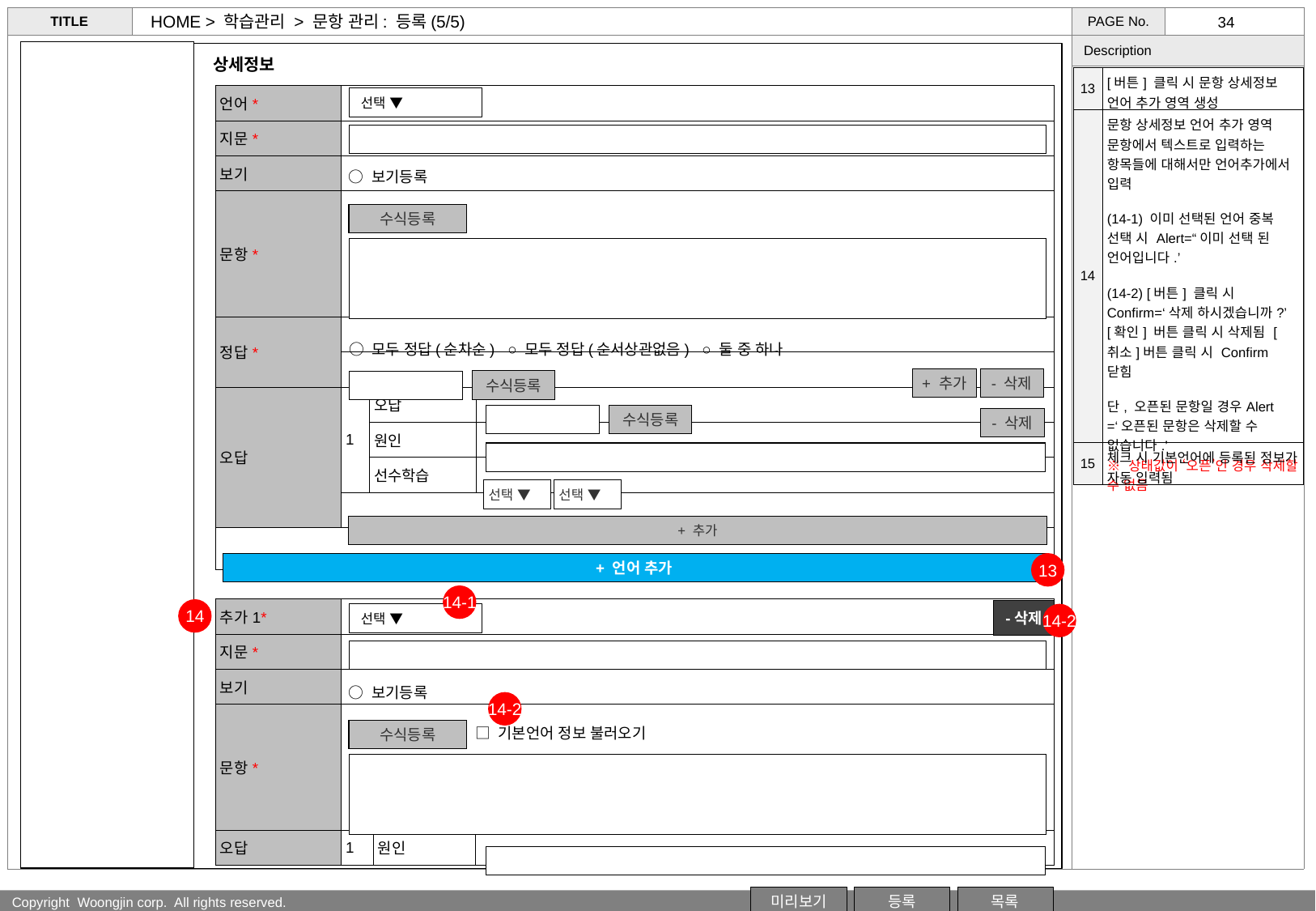

HOME > 학습관리 > 문항 관리: 등록(5/5)

상세정보
| 13 | [버튼] 클릭 시 문항 상세정보 언어 추가 영역 생성 |
| --- | --- |
| 14 | 문항 상세정보 언어 추가 영역 문항에서 텍스트로 입력하는 항목들에 대해서만 언어추가에서 입력 (14-1) 이미 선택된 언어 중복 선택 시 Alert=“이미 선택 된 언어입니다.’ (14-2) [버튼] 클릭 시 Confirm=‘삭제 하시겠습니까?’ [확인] 버튼 클릭 시 삭제됨 [취소]버튼 클릭 시 Confirm 닫힘 단, 오픈된 문항일 경우Alert =‘오픈된 문항은 삭제할 수 없습니다.’ ※ 상태값이 ‘오픈’인 경우 삭제할 수 없음 |
| 15 | 체크 시 기본언어에 등록된 정보가 자동 입력됨 |
| 언어\* |  |  |  |
| --- | --- | --- | --- |
| 지문\* |  |  |  |
| 보기 |  |  |  |
| 문항\* |  |  |  |
| 정답\* |  |  |  |
|  |  |  |  |
| 오답 | 1 | 오답 |  |
|  |  | 원인 |  |
|  |  | 선수학습 |  |
|  |  |  |  |
| ㅇ |  |  |  |
선택 ▼

○ 보기등록
수식등록

○ 모두 정답(순차순)   ○ 모두 정답(순서상관없음)   ○ 둘 중 하나
+ 추가
- 삭제

수식등록

수식등록
- 삭제

선택 ▼
선택 ▼
+ 추가
+ 언어 추가
13
14-1
| 추가1\* |  |  |  |
| --- | --- | --- | --- |
| 지문\* |  |  |  |
| 보기 |  |  |  |
| 문항\* |  |  |  |
| 오답 | 1 | 원인 |  |
14
-삭제
선택 ▼
14-2

○ 보기등록
14-2
수식등록
□ 기본언어 정보 불러오기

미리보기
등록
목록